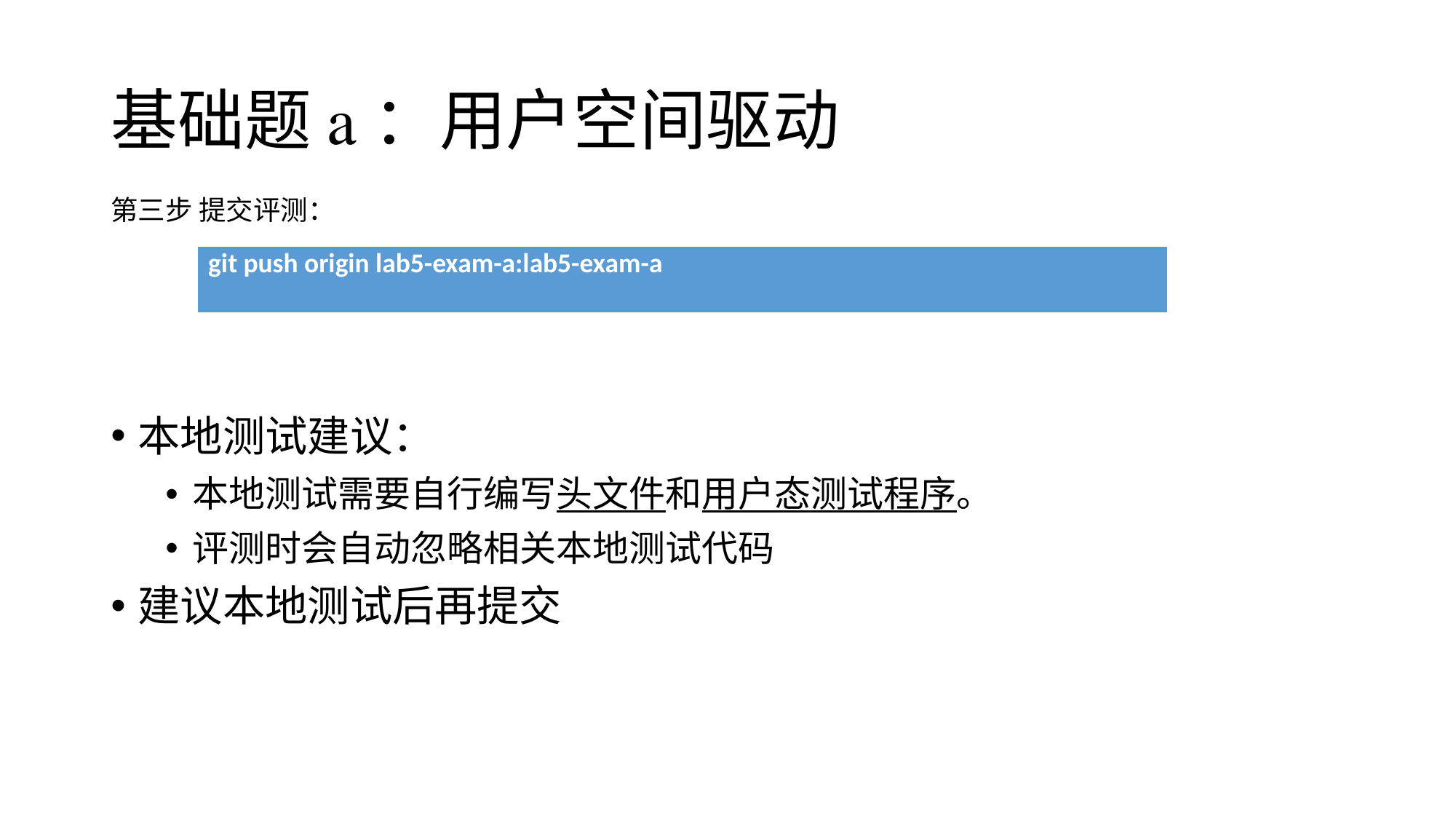

# 基础题a：用户空间驱动
第三步 提交评测：
| git push origin lab5-exam-a:lab5-exam-a |
| --- |
本地测试建议：
本地测试需要自行编写头文件和用户态测试程序。
评测时会自动忽略相关本地测试代码
建议本地测试后再提交